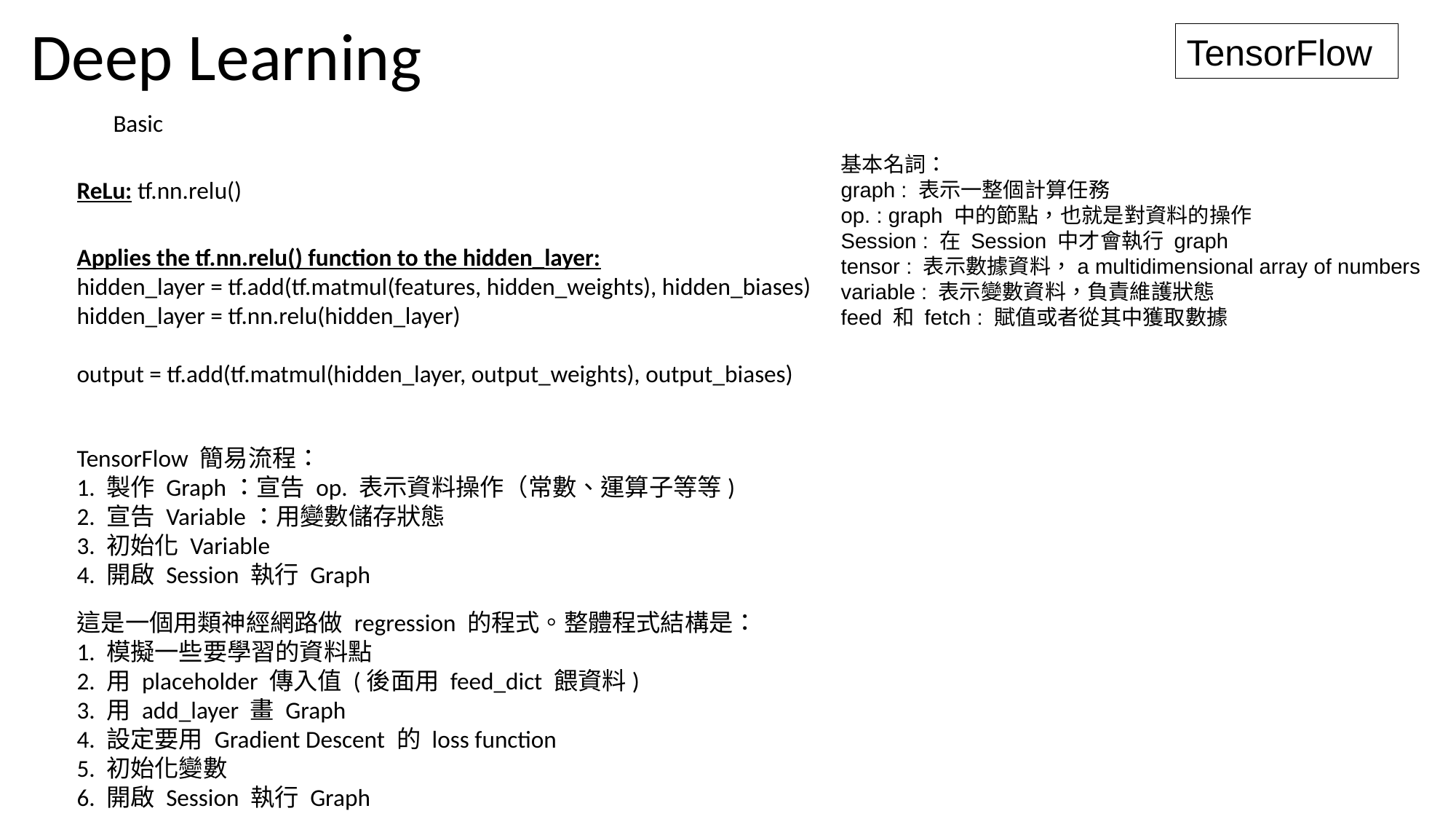

# Deep Learning
TensorFlow
Basic
基本名詞：
graph : 表示一整個計算任務
op. : graph 中的節點，也就是對資料的操作
Session : 在 Session 中才會執行 graph
tensor : 表示數據資料，a multidimensional array of numbers
variable : 表示變數資料，負責維護狀態
feed 和 fetch : 賦值或者從其中獲取數據
ReLu: tf.nn.relu()
Applies the tf.nn.relu() function to the hidden_layer:
hidden_layer = tf.add(tf.matmul(features, hidden_weights), hidden_biases)
hidden_layer = tf.nn.relu(hidden_layer)

output = tf.add(tf.matmul(hidden_layer, output_weights), output_biases)
TensorFlow 簡易流程：
1. 製作 Graph：宣告 op. 表示資料操作（常數、運算子等等)
2. 宣告 Variable：用變數儲存狀態
3. 初始化 Variable
4. 開啟 Session 執行 Graph
這是一個用類神經網路做 regression 的程式。整體程式結構是：
1. 模擬一些要學習的資料點
2. 用 placeholder 傳入值 (後面用 feed_dict 餵資料)
3. 用 add_layer 畫 Graph
4. 設定要用 Gradient Descent 的 loss function
5. 初始化變數
6. 開啟 Session 執行 Graph